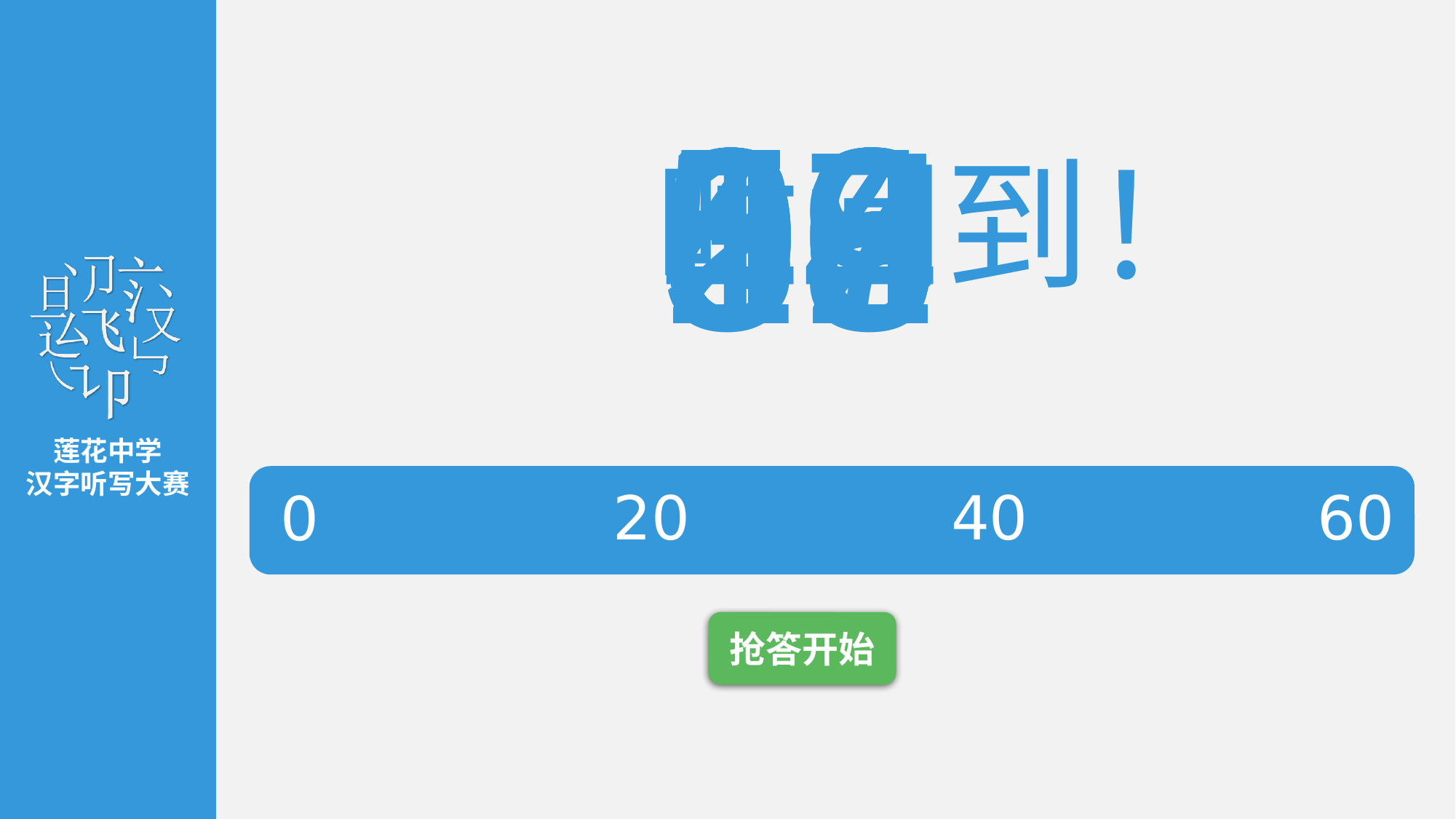

00
04
08
12
16
20
24
28
32
36
40
44
48
52
56
57
59
58
时间到！

20
40
60
0

抢答开始